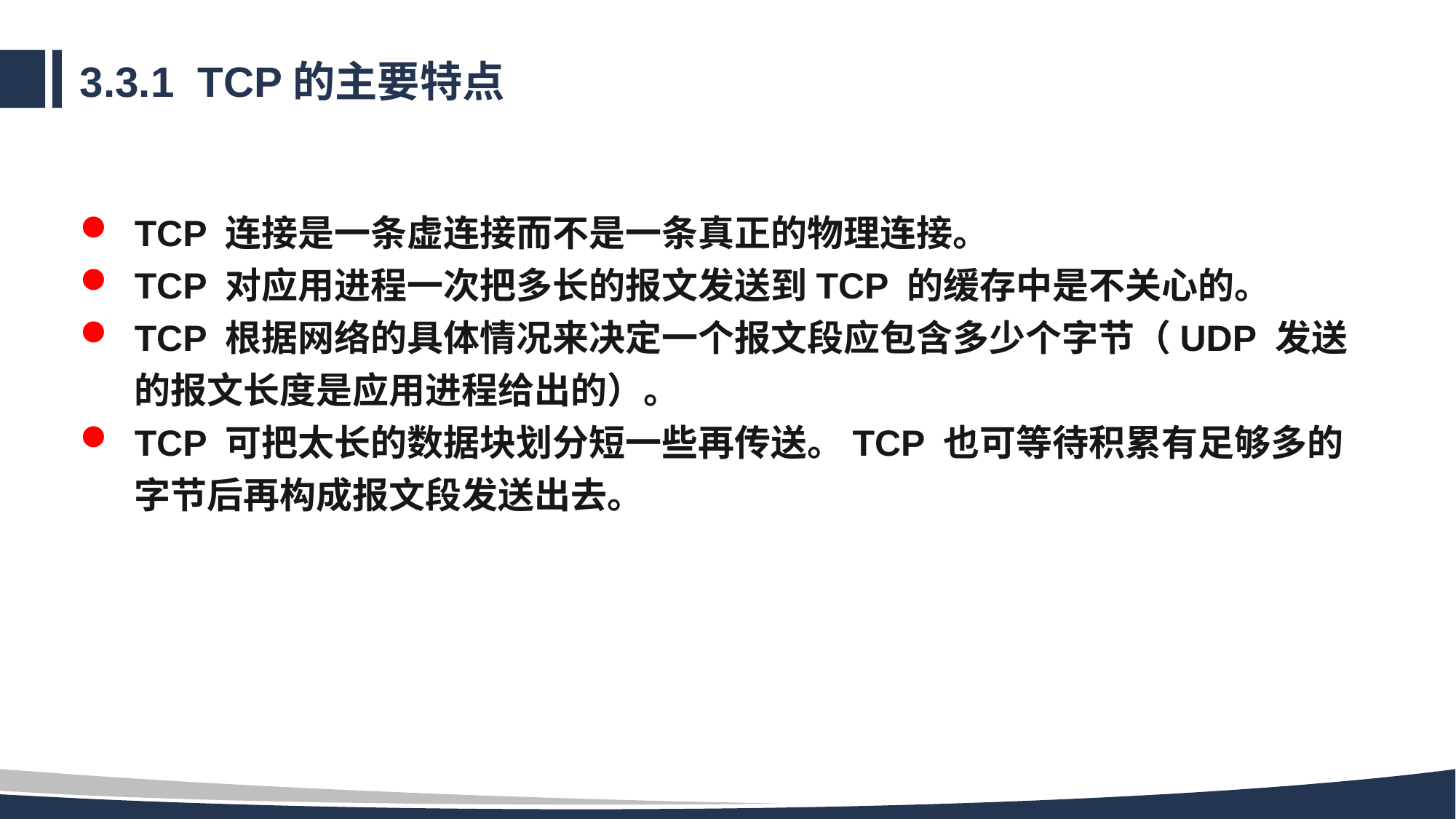

# 3.3.1  TCP的主要特点
TCP 连接是一条虚连接而不是一条真正的物理连接。
TCP 对应用进程一次把多长的报文发送到TCP 的缓存中是不关心的。
TCP 根据网络的具体情况来决定一个报文段应包含多少个字节（UDP 发送的报文长度是应用进程给出的）。
TCP 可把太长的数据块划分短一些再传送。TCP 也可等待积累有足够多的字节后再构成报文段发送出去。